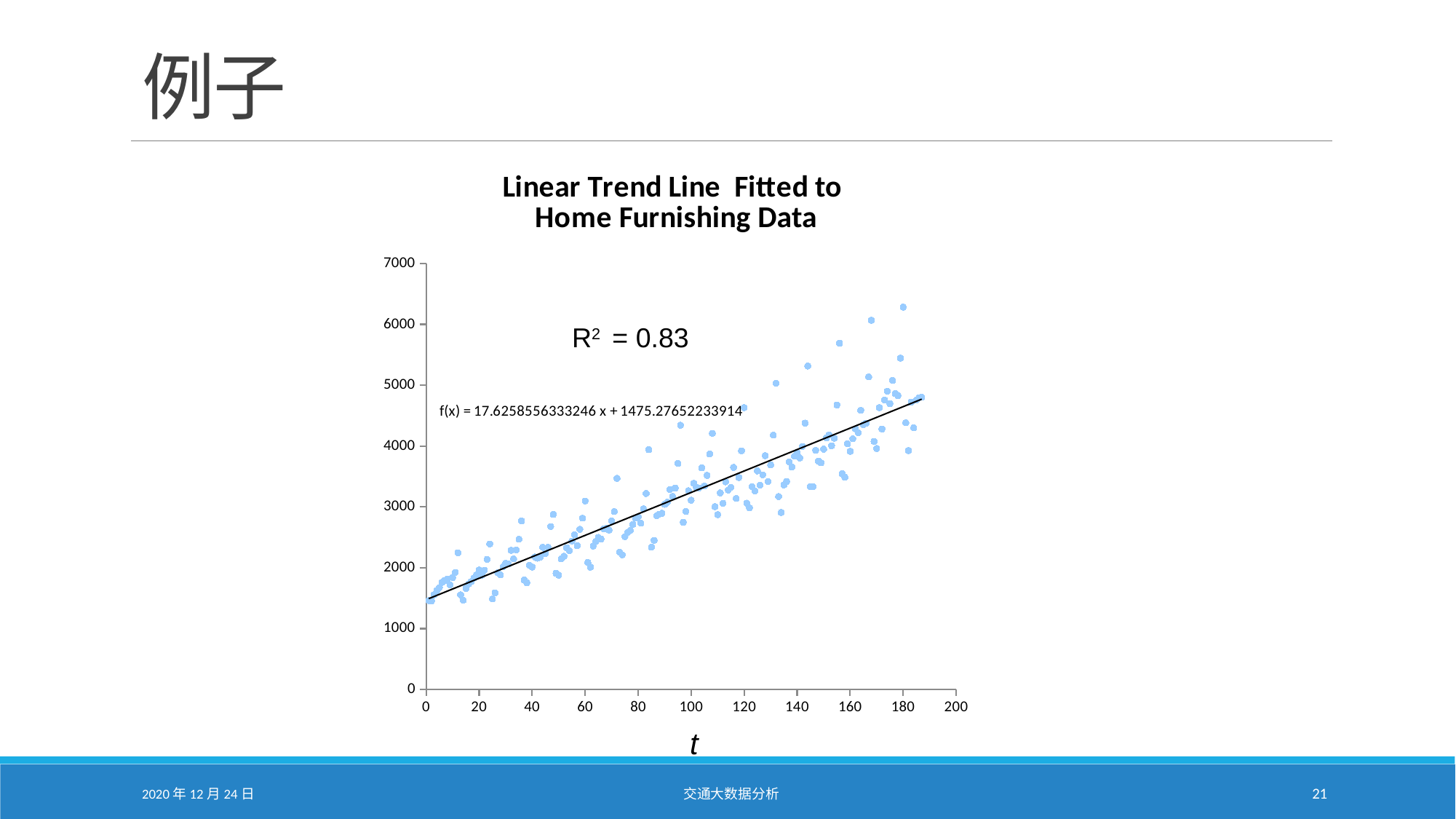

# 例子

### Chart: Linear Trend Line  Fitted to Home Furnishing Data

| Category | $ |
|---|---|
R2  = 0.83
t
2020年12月24日
交通大数据分析
21